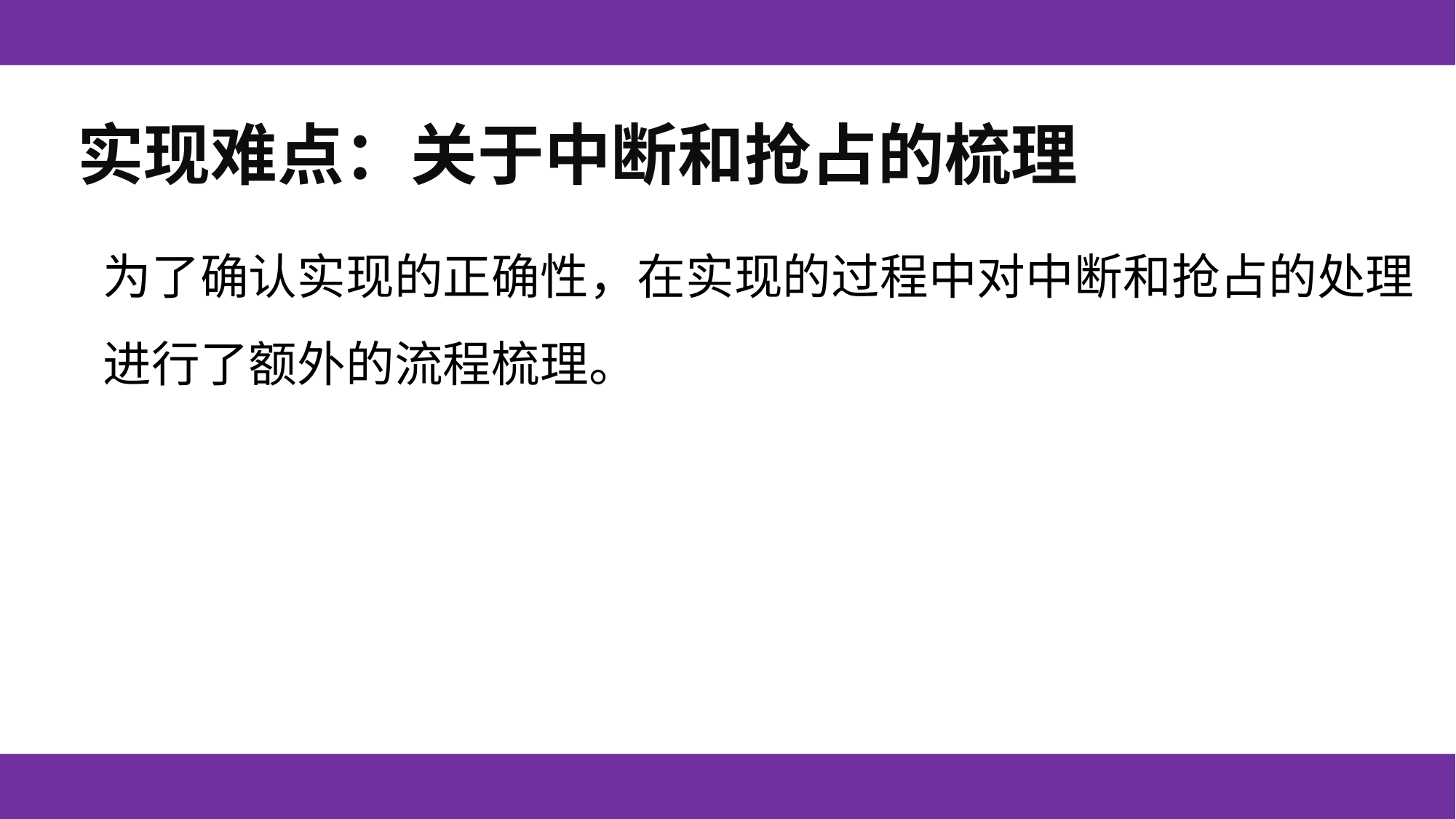

实现难点：关于中断和抢占的梳理
为了确认实现的正确性，在实现的过程中对中断和抢占的处理进行了额外的流程梳理。